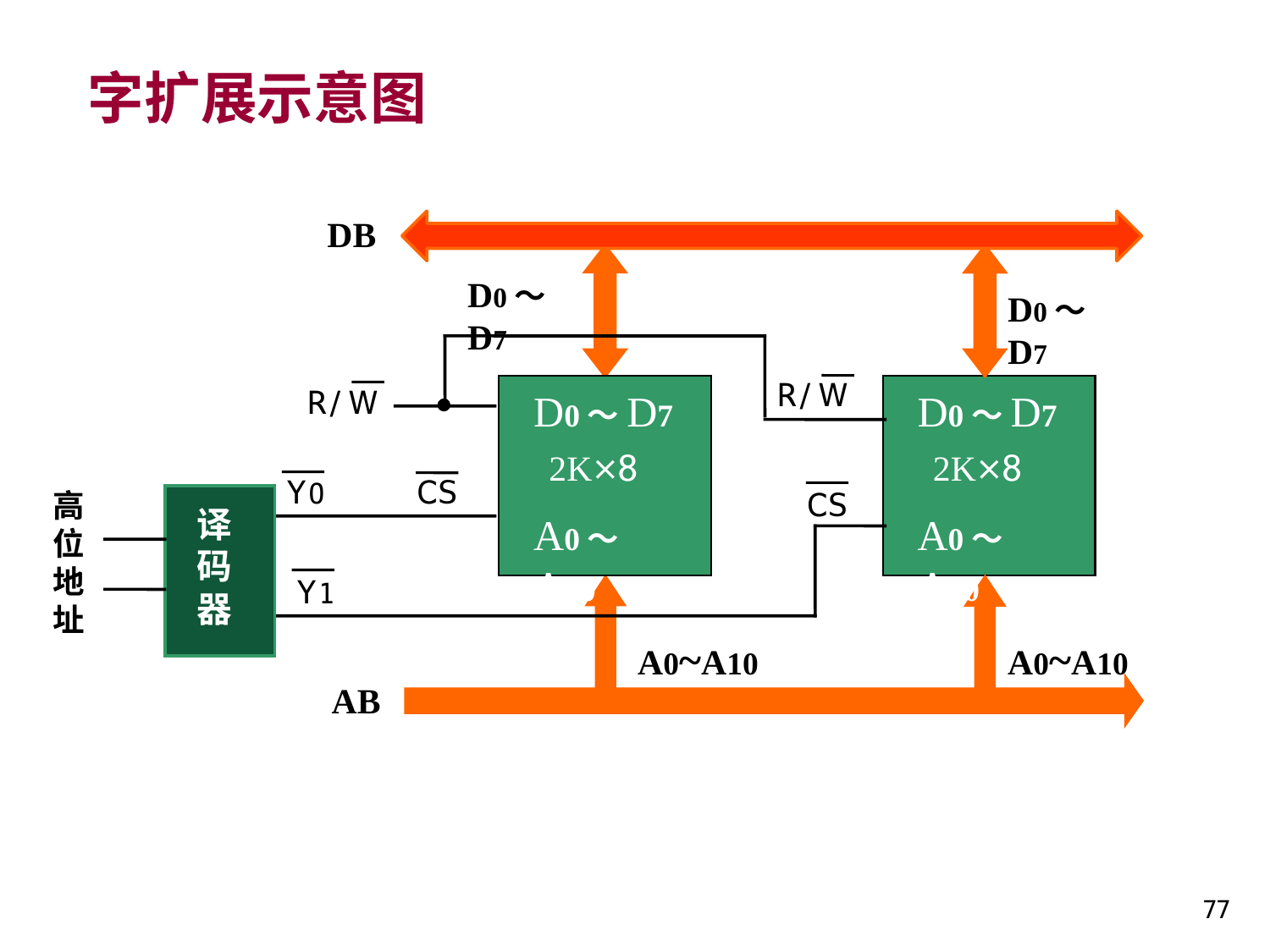

字扩展示意图
DB

D0～D7
D0～D7

R/W

R/W

D0～D7
D0～D7

2K×8
2K×8
Y0
CS

CS
高位地址

译码器
A0～A10
A0～A10

Y1

A0~A10
A0~A10
AB

77